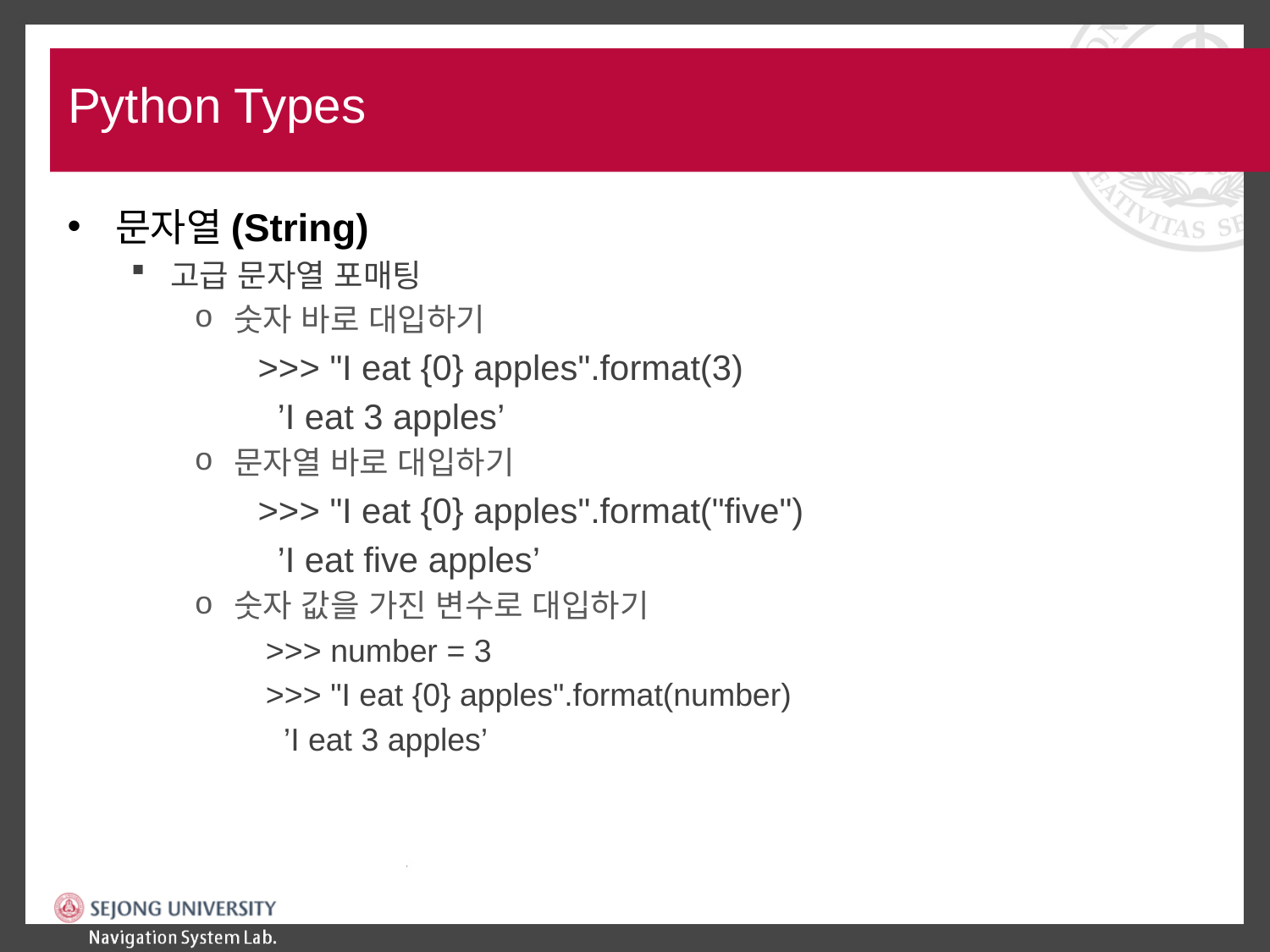

# Python Types
문자열(String)
고급 문자열 포매팅
숫자 바로 대입하기
>>> "I eat {0} apples".format(3)
  ’I eat 3 apples’
문자열 바로 대입하기
>>> "I eat {0} apples".format("five")
  ’I eat five apples’
숫자 값을 가진 변수로 대입하기
>>> number = 3
>>> "I eat {0} apples".format(number)
  ’I eat 3 apples’